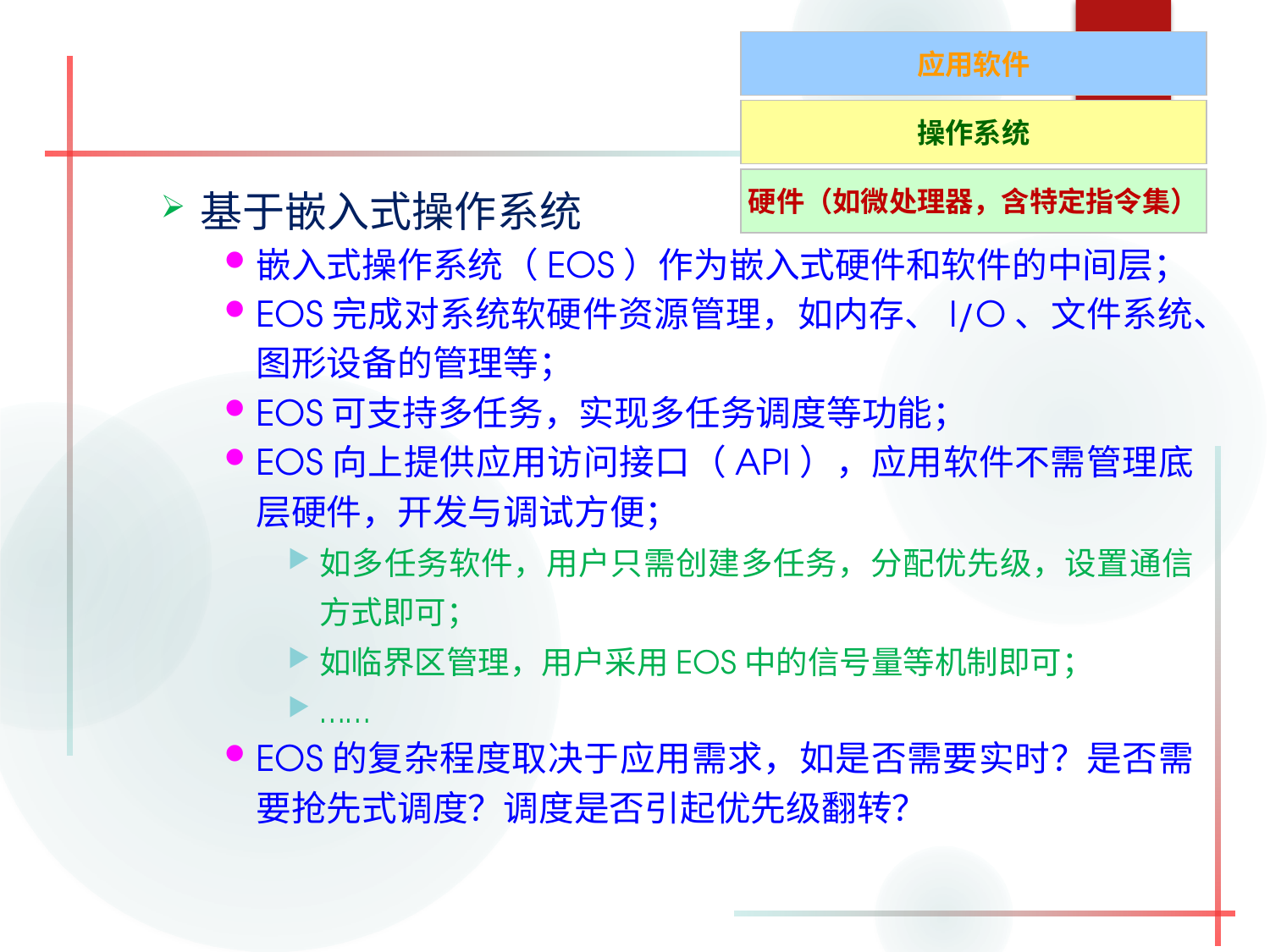

应用软件
40
#
操作系统
硬件（如微处理器，含特定指令集）
基于嵌入式操作系统
嵌入式操作系统（EOS）作为嵌入式硬件和软件的中间层；
EOS完成对系统软硬件资源管理，如内存、I/O、文件系统、图形设备的管理等；
EOS可支持多任务，实现多任务调度等功能；
EOS向上提供应用访问接口（API），应用软件不需管理底层硬件，开发与调试方便；
如多任务软件，用户只需创建多任务，分配优先级，设置通信方式即可；
如临界区管理，用户采用EOS中的信号量等机制即可；
……
EOS的复杂程度取决于应用需求，如是否需要实时？是否需要抢先式调度？调度是否引起优先级翻转？